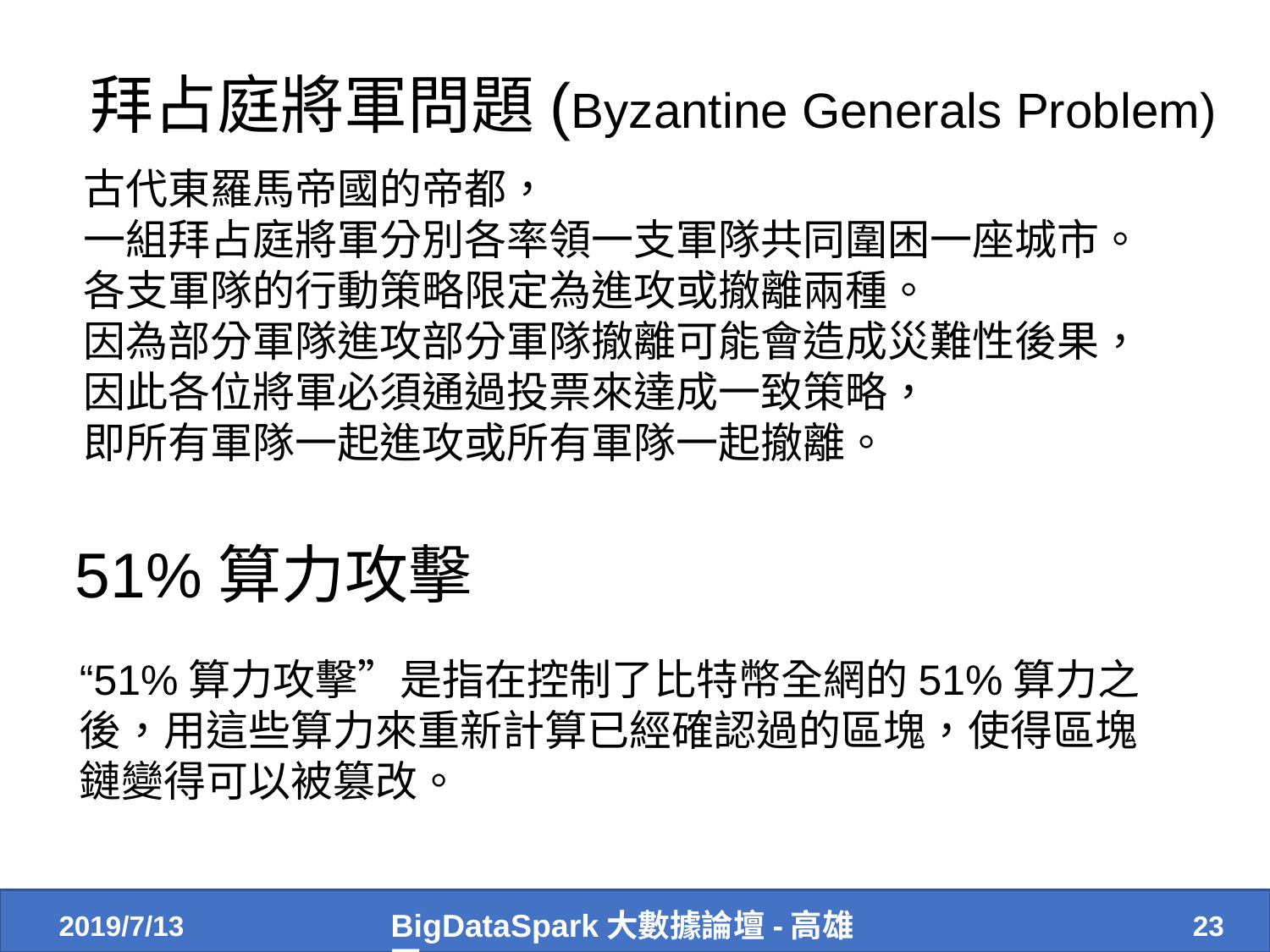

拜占庭將軍問題(Byzantine Generals Problem)
古代東羅馬帝國的帝都，
一組拜占庭將軍分別各率領一支軍隊共同圍困一座城市。
各支軍隊的行動策略限定為進攻或撤離兩種。
因為部分軍隊進攻部分軍隊撤離可能會造成災難性後果，
因此各位將軍必須通過投票來達成一致策略，
即所有軍隊一起進攻或所有軍隊一起撤離。

51%算力攻擊
“51%算力攻擊”是指在控制了比特幣全網的51%算力之後，用這些算力來重新計算已經確認過的區塊，使得區塊鏈變得可以被篡改。
23
2019/7/13